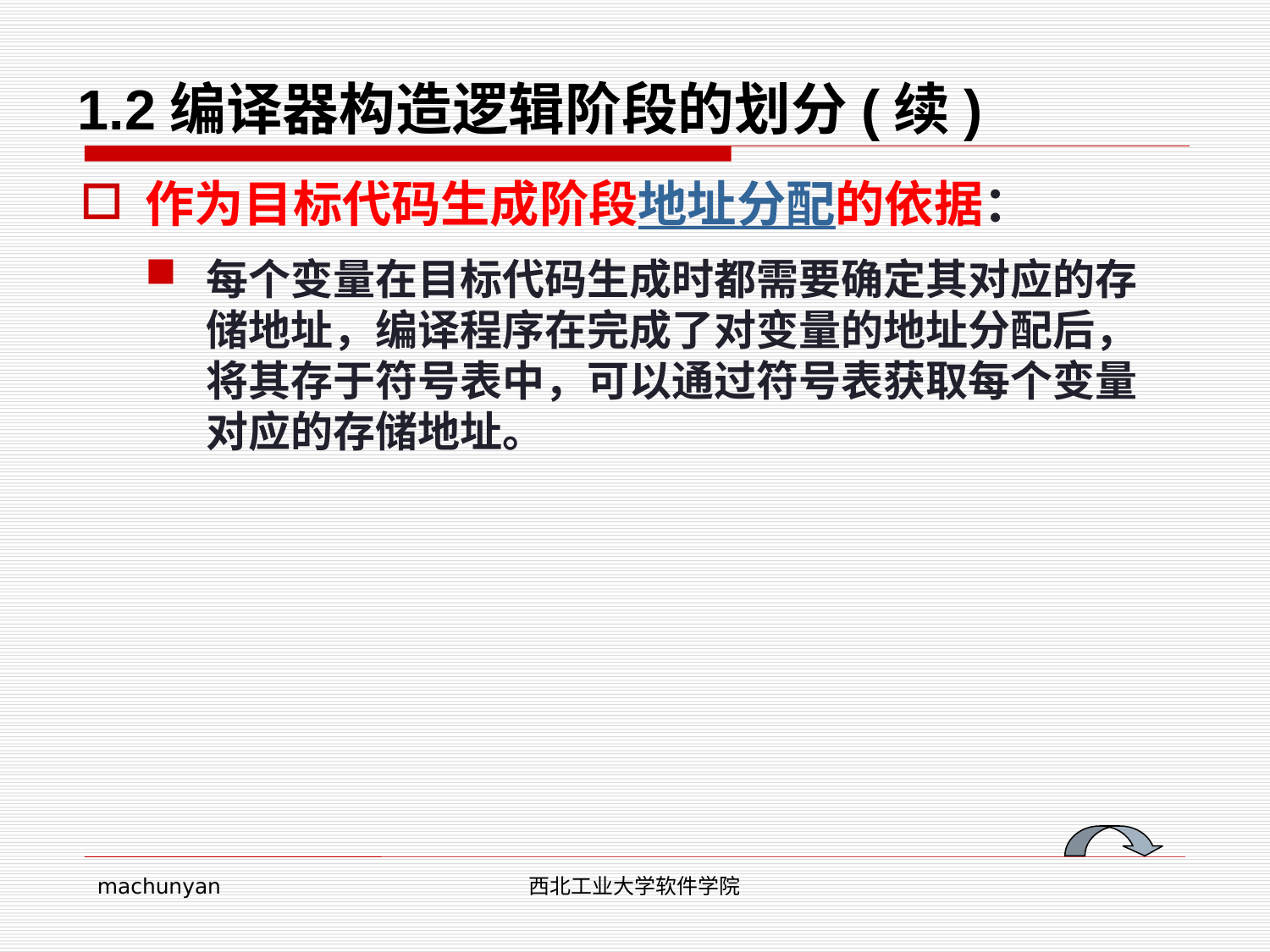

1.2编译器构造逻辑阶段的划分(续)
作为目标代码生成阶段地址分配的依据：
每个变量在目标代码生成时都需要确定其对应的存储地址，编译程序在完成了对变量的地址分配后，将其存于符号表中，可以通过符号表获取每个变量对应的存储地址。

machunyan
西北工业大学软件学院
35